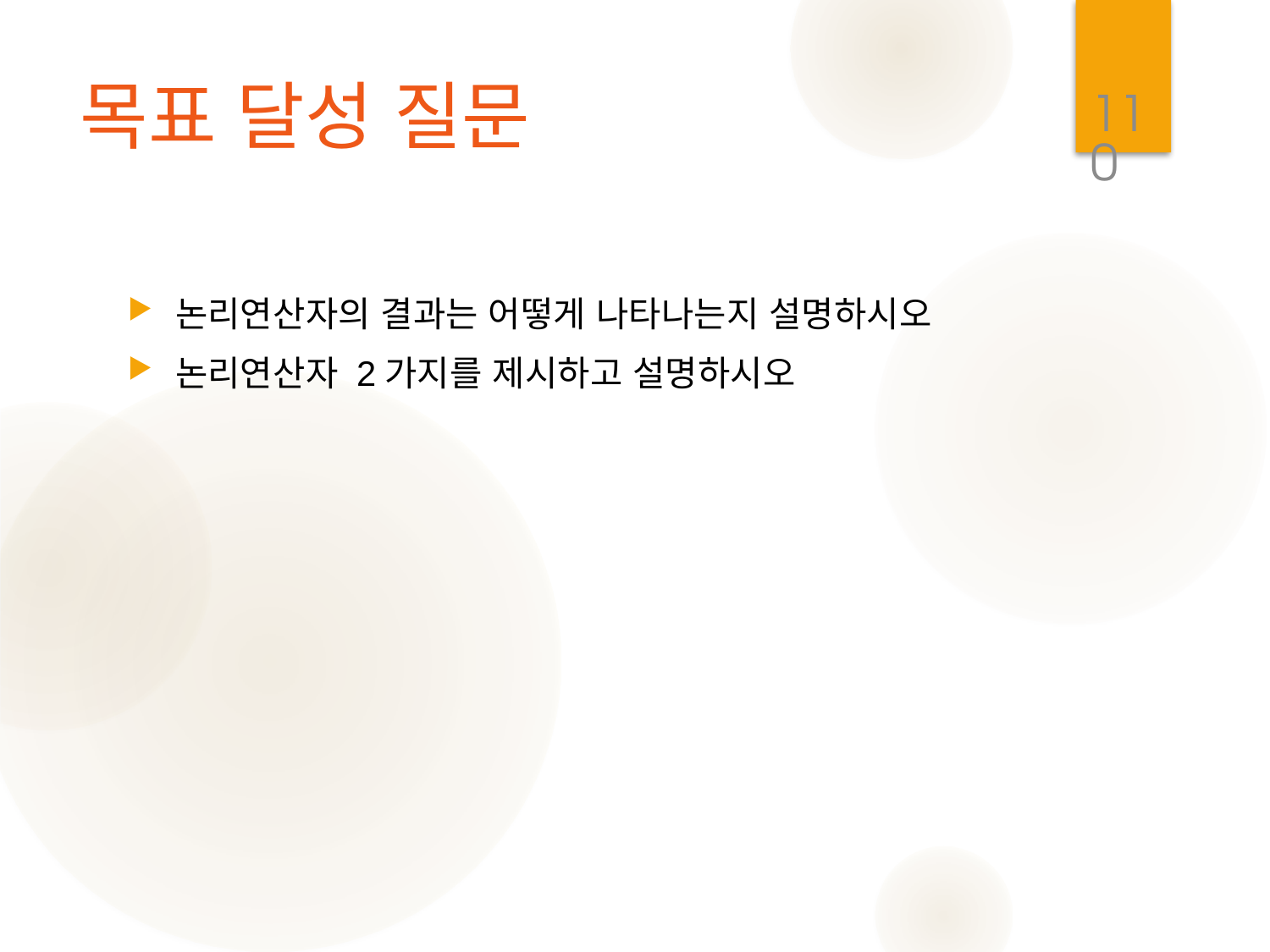

110
# 목표 달성 질문
논리연산자의 결과는 어떻게 나타나는지 설명하시오
논리연산자 2가지를 제시하고 설명하시오